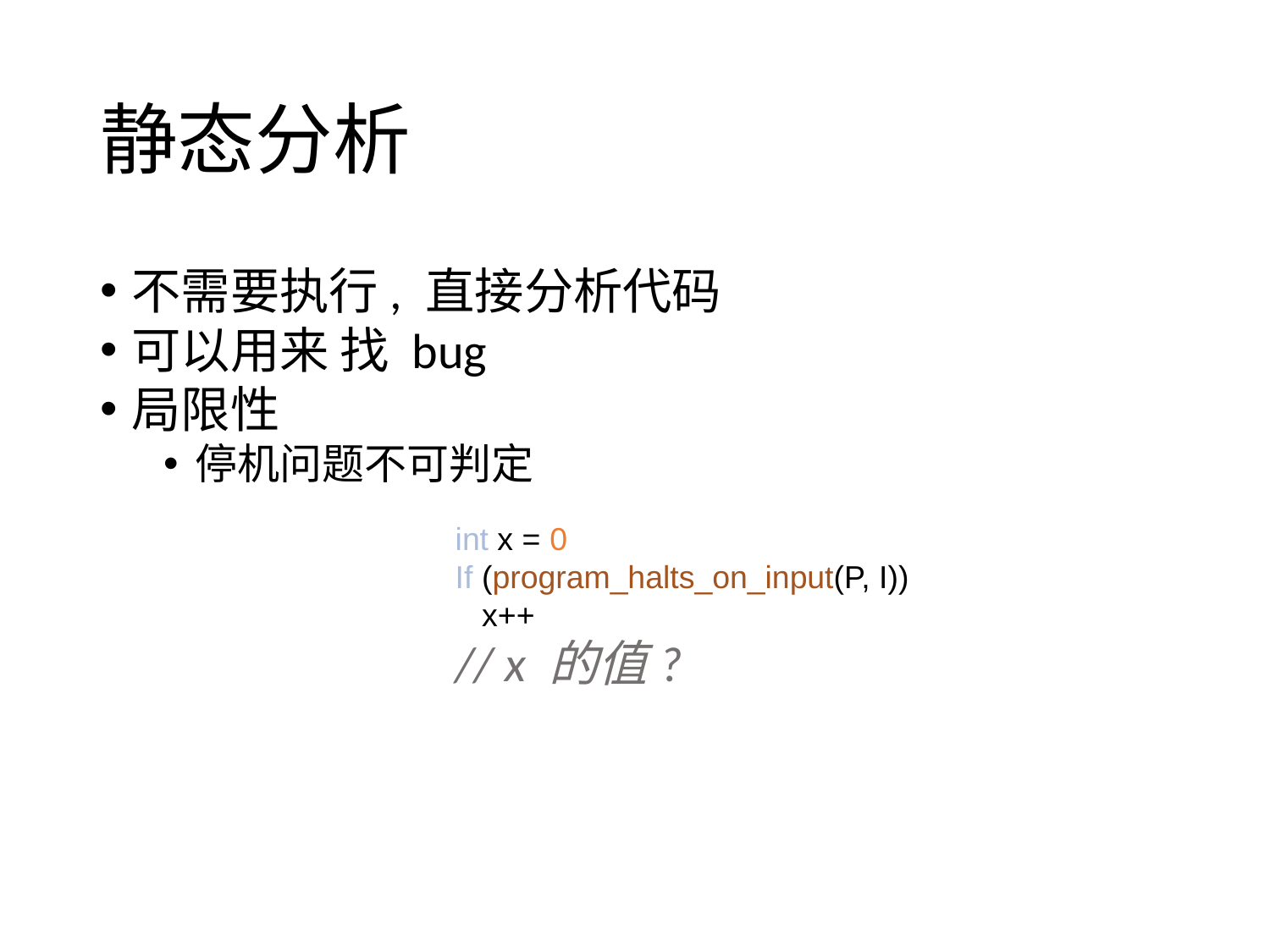

# 静态分析
不需要执行, 直接分析代码
可以用来 找 bug
局限性
停机问题不可判定

int x = 0
If (program_halts_on_input(P, I))
   x++
// x 的值?